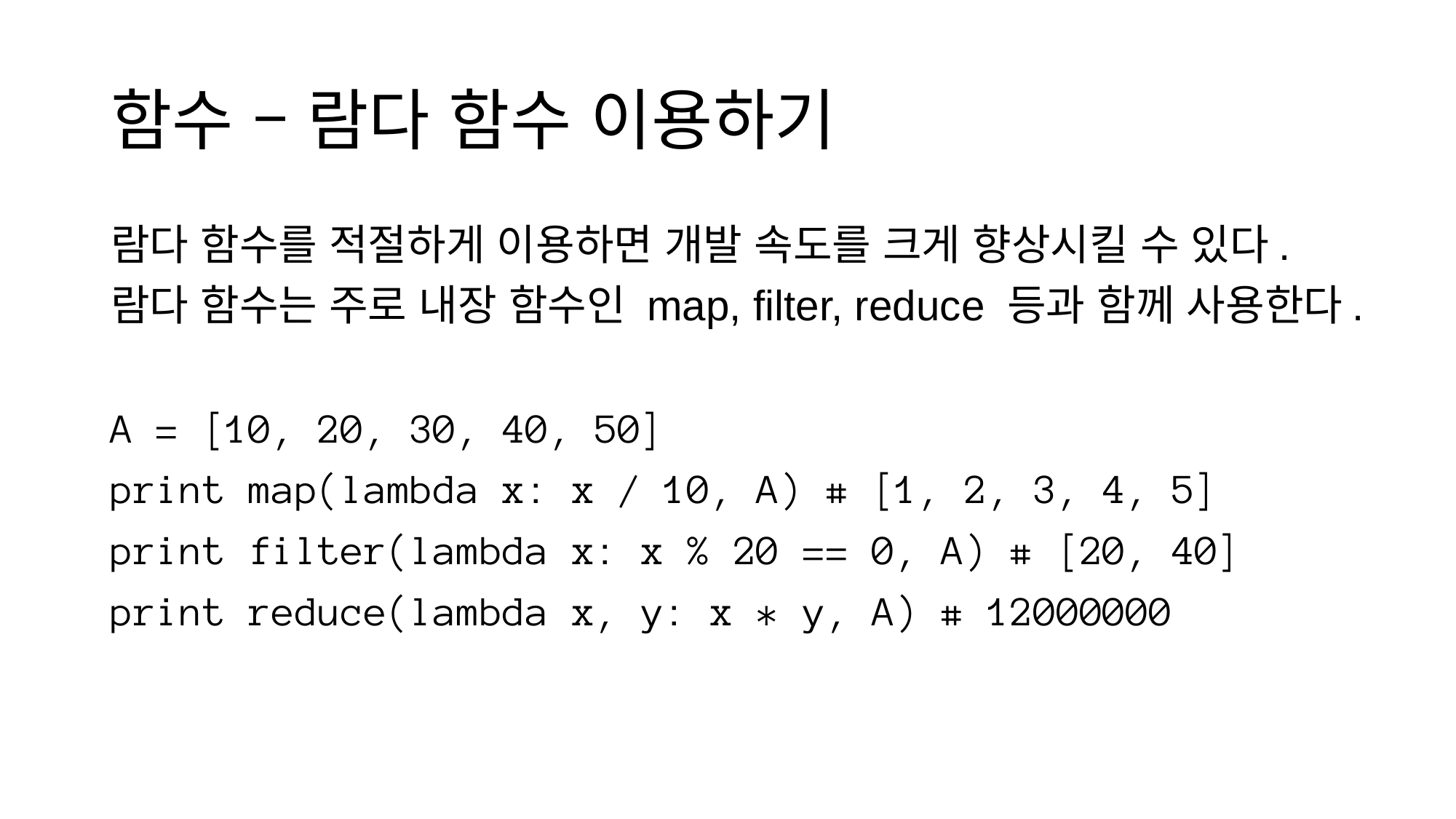

# 함수 – 람다 함수 이용하기
람다 함수를 적절하게 이용하면 개발 속도를 크게 향상시킬 수 있다.
람다 함수는 주로 내장 함수인 map, filter, reduce 등과 함께 사용한다.

A = [10, 20, 30, 40, 50]
print map(lambda x: x / 10, A) # [1, 2, 3, 4, 5]
print filter(lambda x: x % 20 == 0, A) # [20, 40]
print reduce(lambda x, y: x * y, A) # 12000000